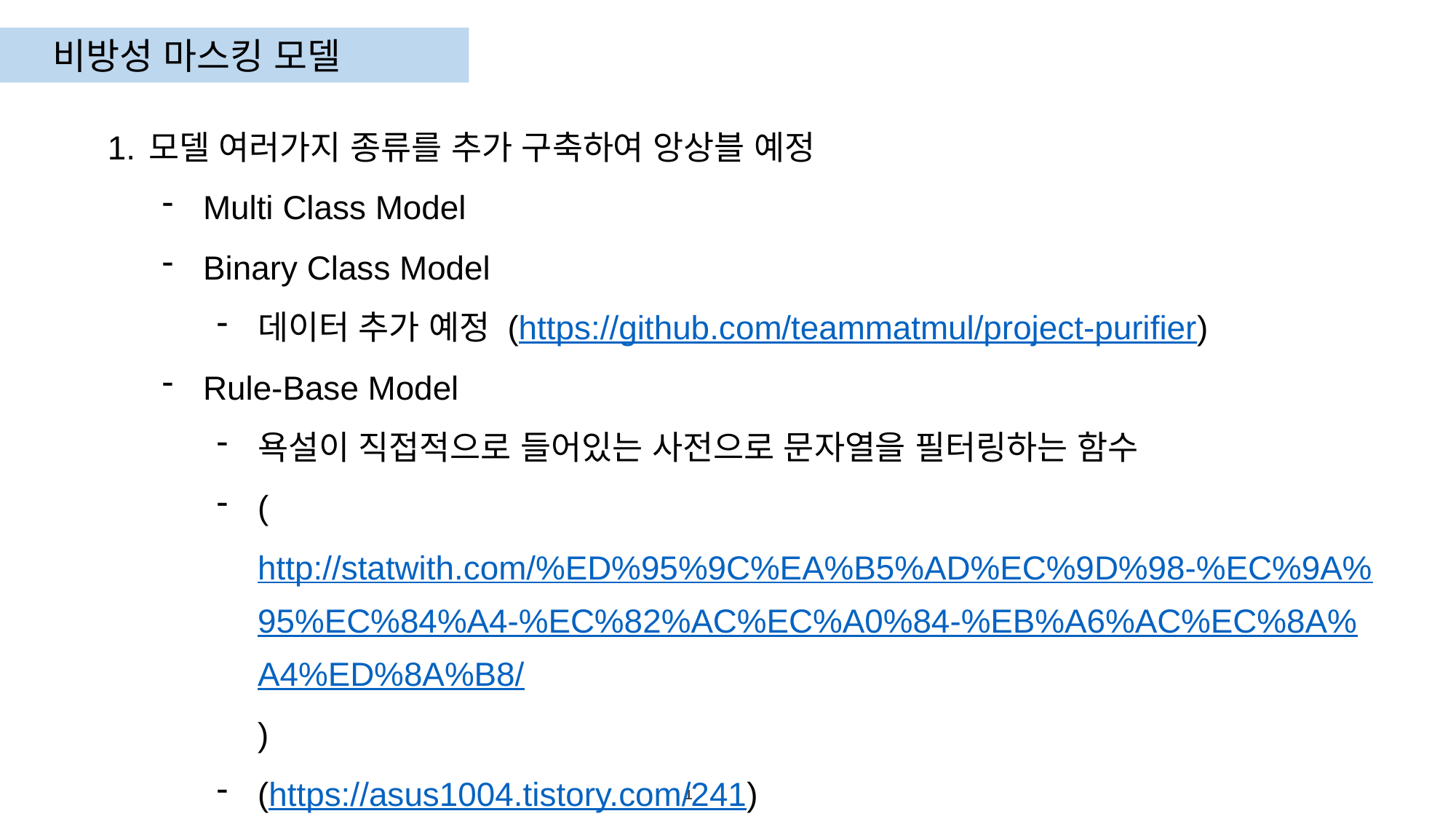

비방성 마스킹 모델
모델 여러가지 종류를 추가 구축하여 앙상블 예정
Multi Class Model
Binary Class Model
데이터 추가 예정 (https://github.com/teammatmul/project-purifier)
Rule-Base Model
욕설이 직접적으로 들어있는 사전으로 문자열을 필터링하는 함수
(http://statwith.com/%ED%95%9C%EA%B5%AD%EC%9D%98-%EC%9A%95%EC%84%A4-%EC%82%AC%EC%A0%84-%EB%A6%AC%EC%8A%A4%ED%8A%B8/)
(https://asus1004.tistory.com/241)
세가지 모델이 보팅을 통해 이긴 label을 최종 결과값으로 도출
1